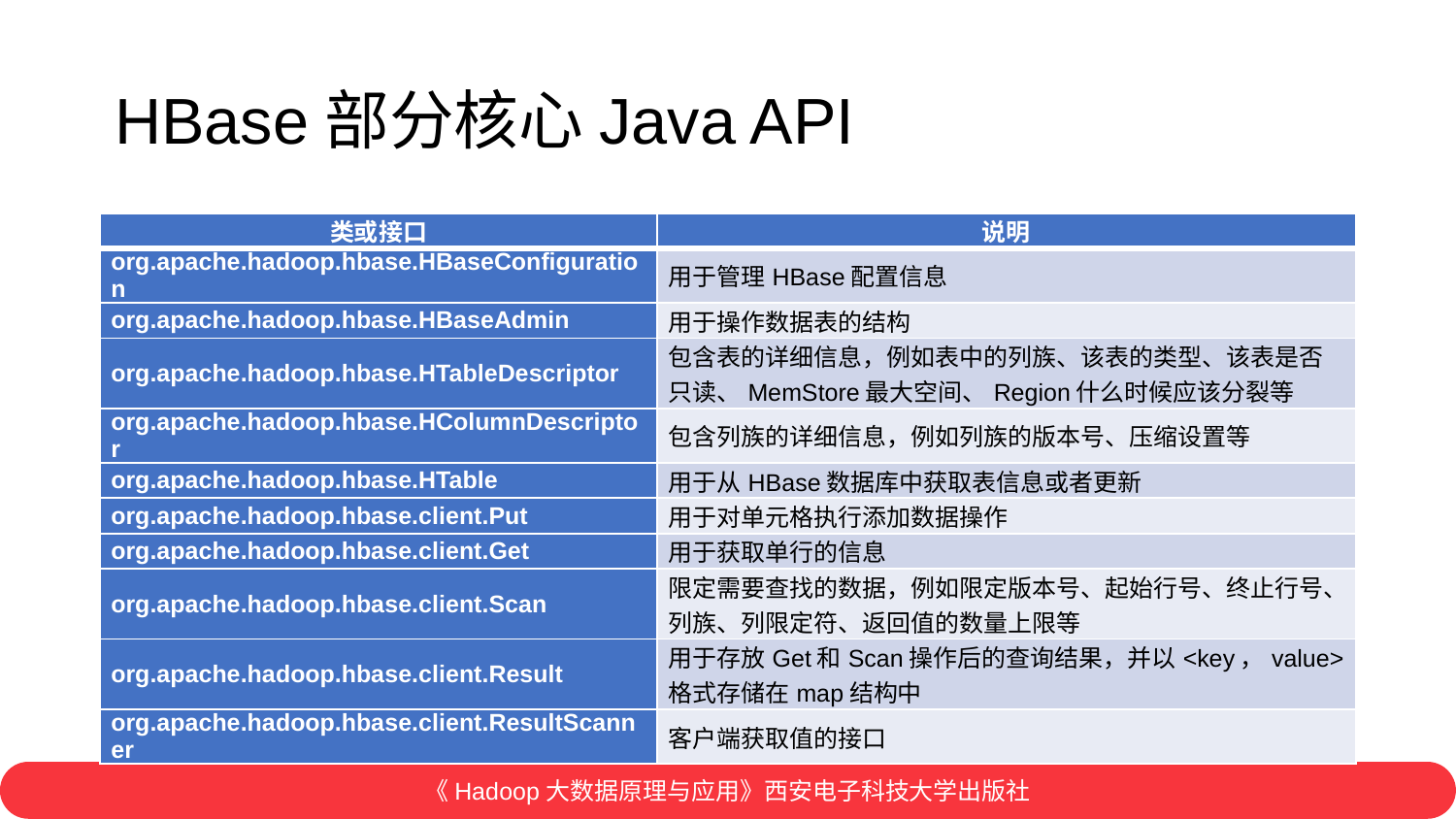

# HBase部分核心Java API
| 类或接口 | 说明 |
| --- | --- |
| org.apache.hadoop.hbase.HBaseConfiguration | 用于管理HBase配置信息 |
| org.apache.hadoop.hbase.HBaseAdmin | 用于操作数据表的结构 |
| org.apache.hadoop.hbase.HTableDescriptor | 包含表的详细信息，例如表中的列族、该表的类型、该表是否只读、MemStore最大空间、Region什么时候应该分裂等 |
| org.apache.hadoop.hbase.HColumnDescriptor | 包含列族的详细信息，例如列族的版本号、压缩设置等 |
| org.apache.hadoop.hbase.HTable | 用于从HBase数据库中获取表信息或者更新 |
| org.apache.hadoop.hbase.client.Put | 用于对单元格执行添加数据操作 |
| org.apache.hadoop.hbase.client.Get | 用于获取单行的信息 |
| org.apache.hadoop.hbase.client.Scan | 限定需要查找的数据，例如限定版本号、起始行号、终止行号、列族、列限定符、返回值的数量上限等 |
| org.apache.hadoop.hbase.client.Result | 用于存放Get和Scan操作后的查询结果，并以<key，value>格式存储在map结构中 |
| org.apache.hadoop.hbase.client.ResultScanner | 客户端获取值的接口 |